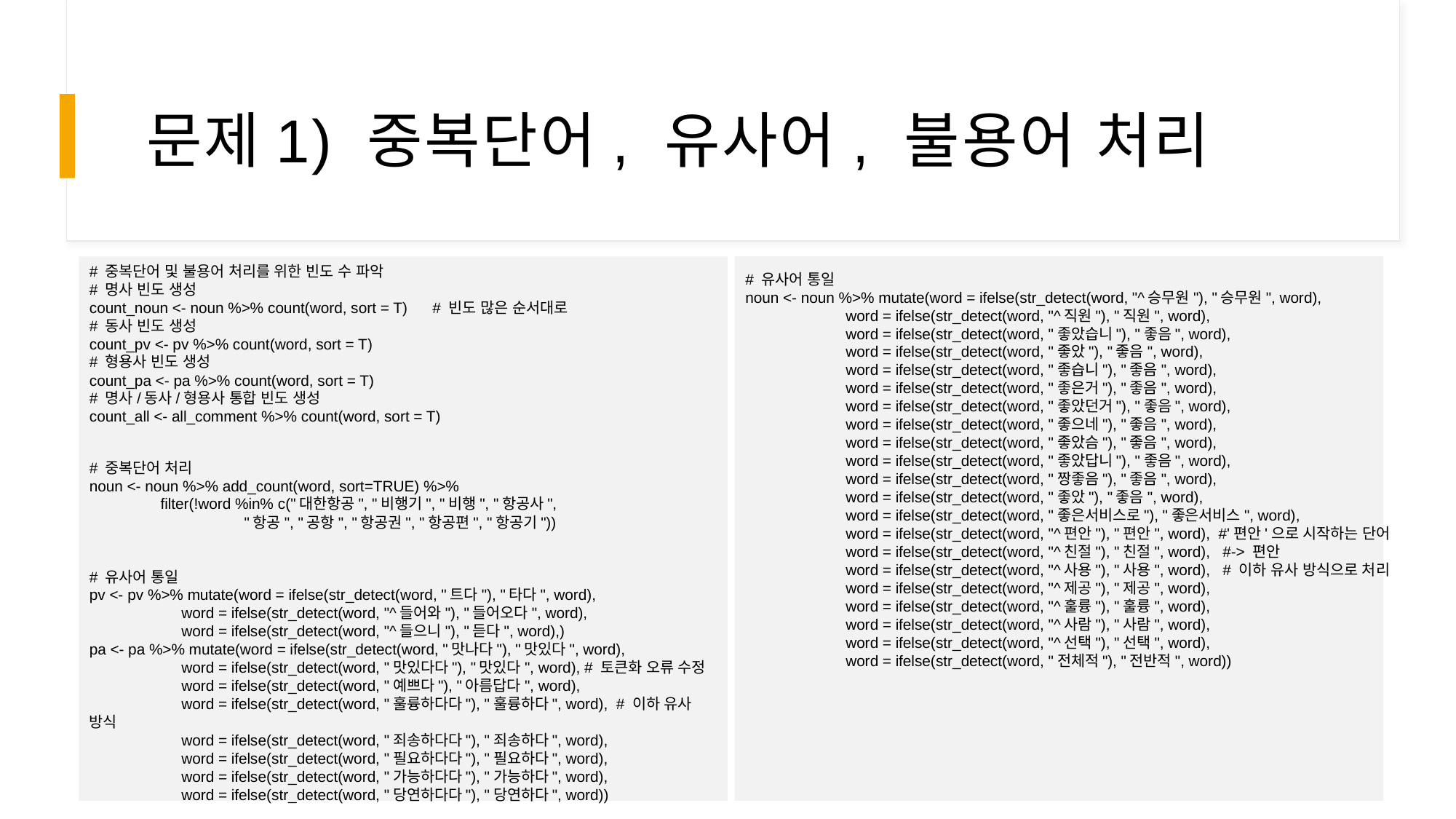

# 문제1) 중복단어, 유사어, 불용어 처리
# 중복단어 및 불용어 처리를 위한 빈도 수 파악
# 명사 빈도 생성
count_noun <- noun %>% count(word, sort = T)      # 빈도 많은 순서대로
# 동사 빈도 생성
count_pv <- pv %>% count(word, sort = T)
# 형용사 빈도 생성
count_pa <- pa %>% count(word, sort = T)
# 명사/동사/형용사 통합 빈도 생성
count_all <- all_comment %>% count(word, sort = T)

# 중복단어 처리
noun <- noun %>% add_count(word, sort=TRUE) %>%
                 filter(!word %in% c("대한항공", "비행기", "비행", "항공사",
                                     "항공", "공항", "항공권", "항공편", "항공기"))

# 유사어 통일
pv <- pv %>% mutate(word = ifelse(str_detect(word, "트다"), "타다", word),
                      word = ifelse(str_detect(word, "^들어와"), "들어오다", word),
                      word = ifelse(str_detect(word, "^들으니"), "듣다", word),)
pa <- pa %>% mutate(word = ifelse(str_detect(word, "맛나다"), "맛있다", word),
                      word = ifelse(str_detect(word, "맛있다다"), "맛있다", word), # 토큰화 오류 수정
                      word = ifelse(str_detect(word, "예쁘다"), "아름답다", word),
                      word = ifelse(str_detect(word, "훌륭하다다"), "훌륭하다", word),  # 이하 유사 방식
                      word = ifelse(str_detect(word, "죄송하다다"), "죄송하다", word),
                      word = ifelse(str_detect(word, "필요하다다"), "필요하다", word),
                      word = ifelse(str_detect(word, "가능하다다"), "가능하다", word),
                      word = ifelse(str_detect(word, "당연하다다"), "당연하다", word))

# 유사어 통일
noun <- noun %>% mutate(word = ifelse(str_detect(word, "^승무원"), "승무원", word),
                        word = ifelse(str_detect(word, "^직원"), "직원", word),
                        word = ifelse(str_detect(word, "좋았습니"), "좋음", word),
                        word = ifelse(str_detect(word, "좋았"), "좋음", word),
                        word = ifelse(str_detect(word, "좋습니"), "좋음", word),
                        word = ifelse(str_detect(word, "좋은거"), "좋음", word),
                        word = ifelse(str_detect(word, "좋았던거"), "좋음", word),
                        word = ifelse(str_detect(word, "좋으네"), "좋음", word),
                        word = ifelse(str_detect(word, "좋았슴"), "좋음", word),
                        word = ifelse(str_detect(word, "좋았답니"), "좋음", word),
                        word = ifelse(str_detect(word, "짱좋음"), "좋음", word),
                        word = ifelse(str_detect(word, "좋았"), "좋음", word),
                        word = ifelse(str_detect(word, "좋은서비스로"), "좋은서비스", word),
                        word = ifelse(str_detect(word, "^편안"), "편안", word),  #'편안'으로 시작하는 단어
                        word = ifelse(str_detect(word, "^친절"), "친절", word),   #-> 편안
                        word = ifelse(str_detect(word, "^사용"), "사용", word),   # 이하 유사 방식으로 처리
                        word = ifelse(str_detect(word, "^제공"), "제공", word),
                        word = ifelse(str_detect(word, "^훌륭"), "훌륭", word),
                        word = ifelse(str_detect(word, "^사람"), "사람", word),
                        word = ifelse(str_detect(word, "^선택"), "선택", word),
                        word = ifelse(str_detect(word, "전체적"), "전반적", word))